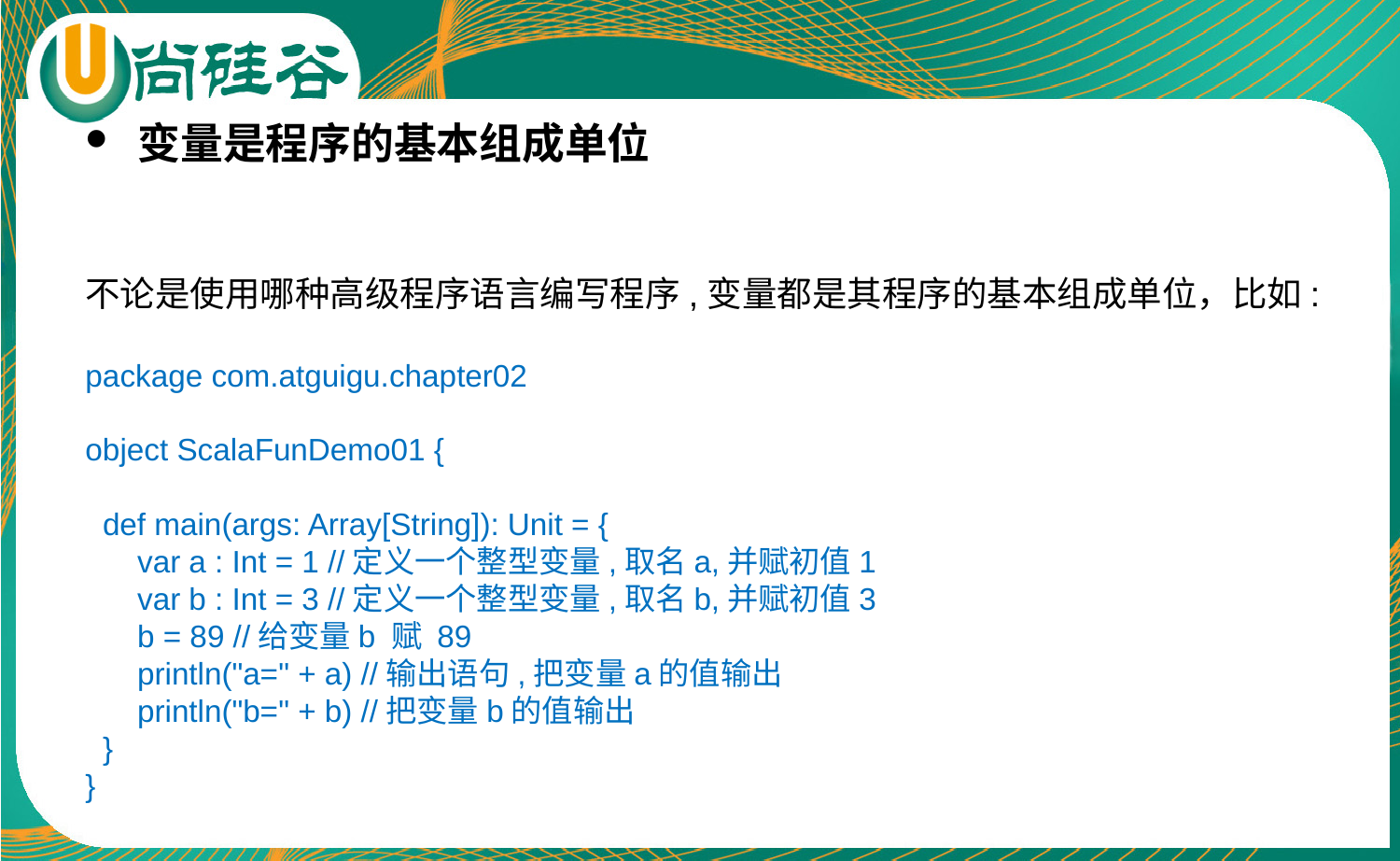

变量是程序的基本组成单位

不论是使用哪种高级程序语言编写程序,变量都是其程序的基本组成单位，比如:

package com.atguigu.chapter02

object ScalaFunDemo01 {

  def main(args: Array[String]): Unit = {
      var a : Int = 1 //定义一个整型变量,取名a,并赋初值1
      var b : Int = 3 //定义一个整型变量,取名b,并赋初值3
      b = 89 //给变量b 赋 89
      println("a=" + a) //输出语句,把变量a的值输出
      println("b=" + b) //把变量b的值输出
  }
}